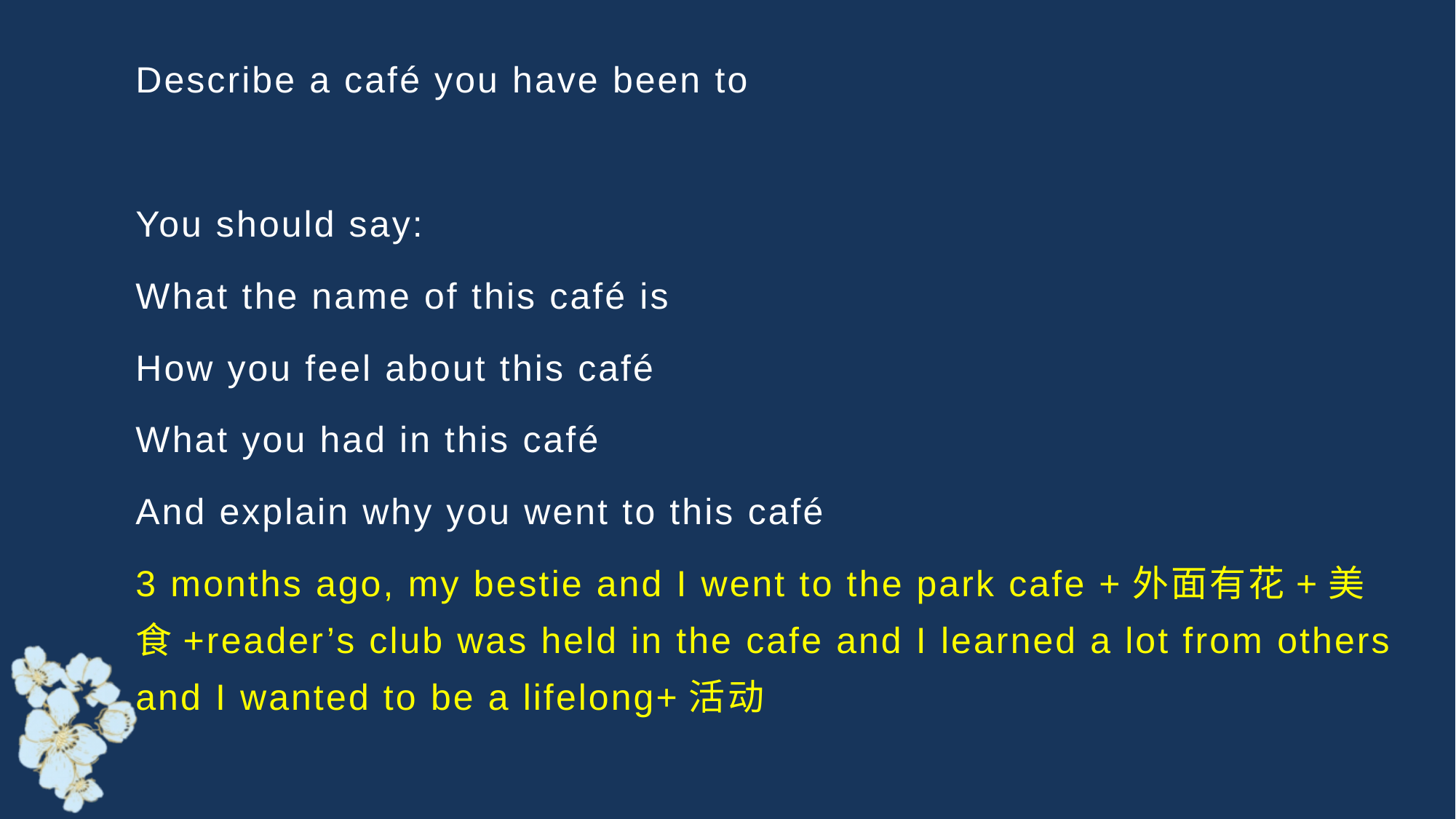

Describe a café you have been to

You should say:
What the name of this café is
How you feel about this café
What you had in this café
And explain why you went to this café
3 months ago, my bestie and I went to the park cafe +外面有花+美食+reader’s club was held in the cafe and I learned a lot from others and I wanted to be a lifelong+活动